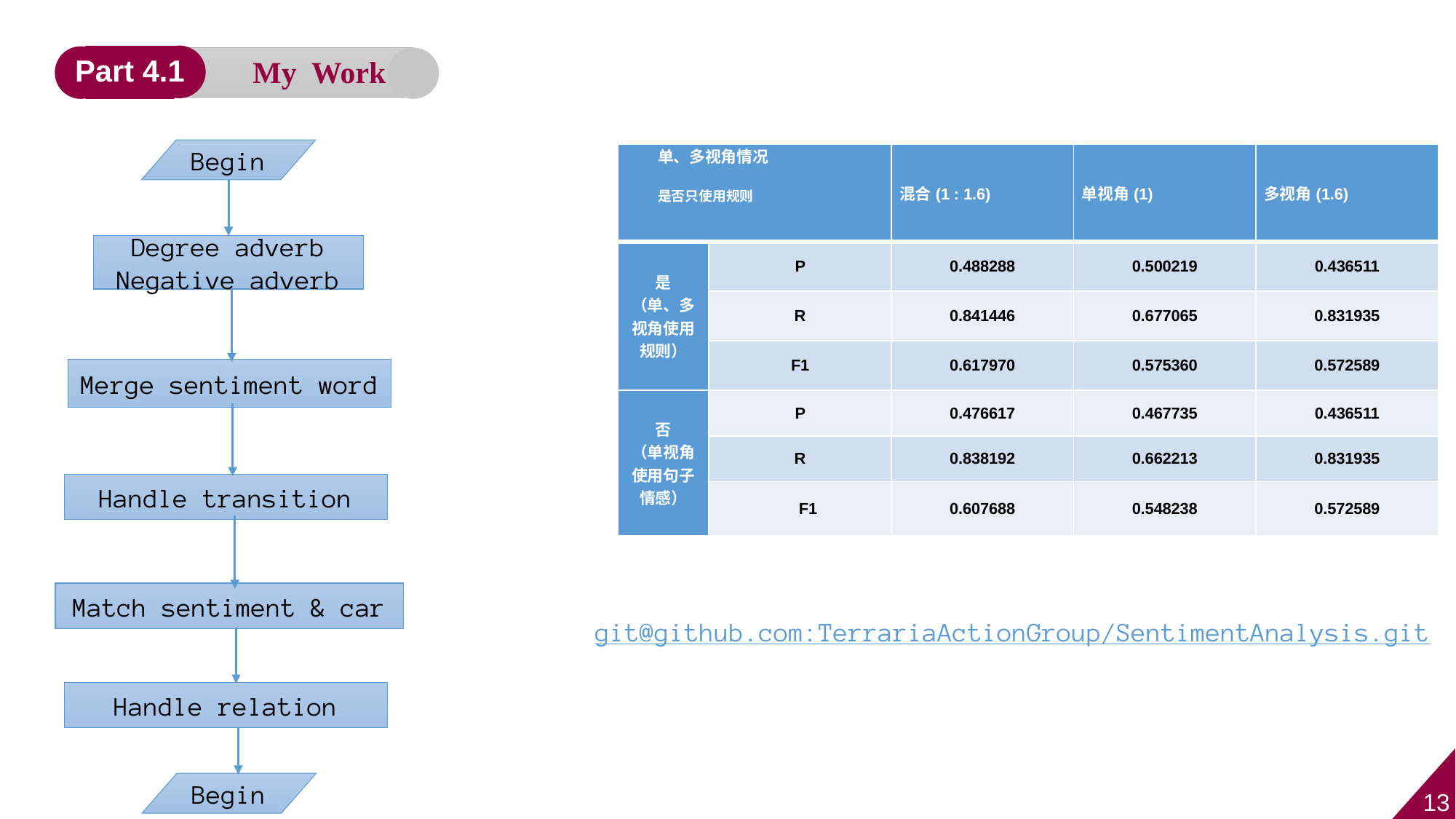

Part 4.1

 My  Work
Begin
| 单、多视角情况   是否只使用规则 |  | 混合(1 : 1.6) | 单视角(1) | 多视角(1.6) |
| --- | --- | --- | --- | --- |
| 是 （单、多视角使用规则） | P | 0.488288 | 0.500219 | 0.436511 |
|  | R | 0.841446 | 0.677065 | 0.831935 |
|  | F1 | 0.617970 | 0.575360 | 0.572589 |
| 否 （单视角使用句子情感） | P | 0.476617 | 0.467735 | 0.436511 |
|  | R | 0.838192 | 0.662213 | 0.831935 |
|  | F1 | 0.607688 | 0.548238 | 0.572589 |
Degree adverb
Negative adverb
Merge sentiment word
Handle transition
Match sentiment & car
git@github.com:TerrariaActionGroup/SentimentAnalysis.git
Handle relation

13
Begin